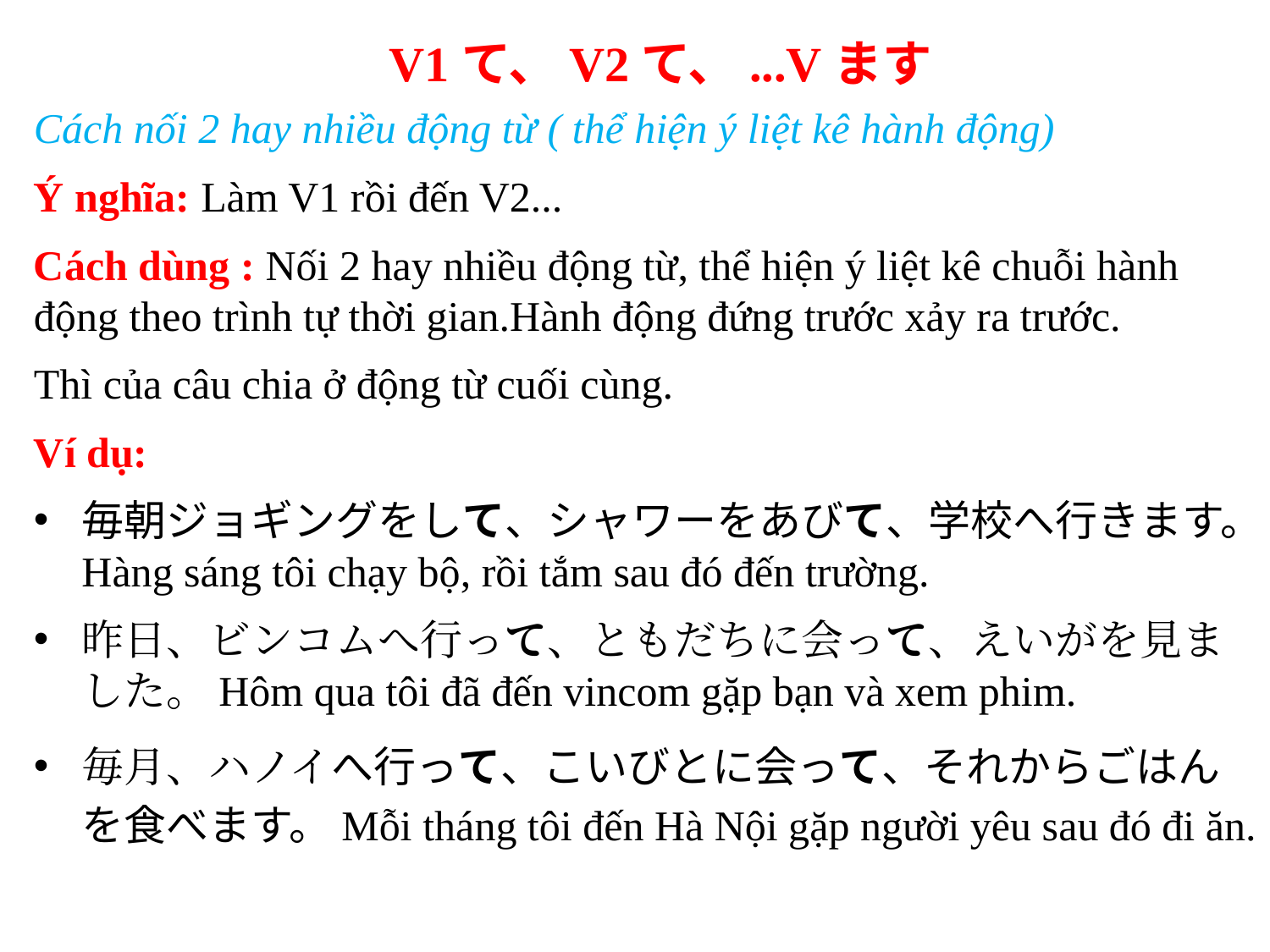

V1て、V2て、...Vます
Cách nối 2 hay nhiều động từ ( thể hiện ý liệt kê hành động)
Ý nghĩa: Làm V1 rồi đến V2...
Cách dùng : Nối 2 hay nhiều động từ, thể hiện ý liệt kê chuỗi hành động theo trình tự thời gian.Hành động đứng trước xảy ra trước.
Thì của câu chia ở động từ cuối cùng.
Ví dụ:
毎朝ジョギングをして、シャワーをあびて、学校へ行きます。Hàng sáng tôi chạy bộ, rồi tắm sau đó đến trường.
昨日、ビンコムへ行って、ともだちに会って、えいがを見ました。Hôm qua tôi đã đến vincom gặp bạn và xem phim.
毎月、ハノイへ行って、こいびとに会って、それからごはんを食べます。Mỗi tháng tôi đến Hà Nội gặp người yêu sau đó đi ăn.